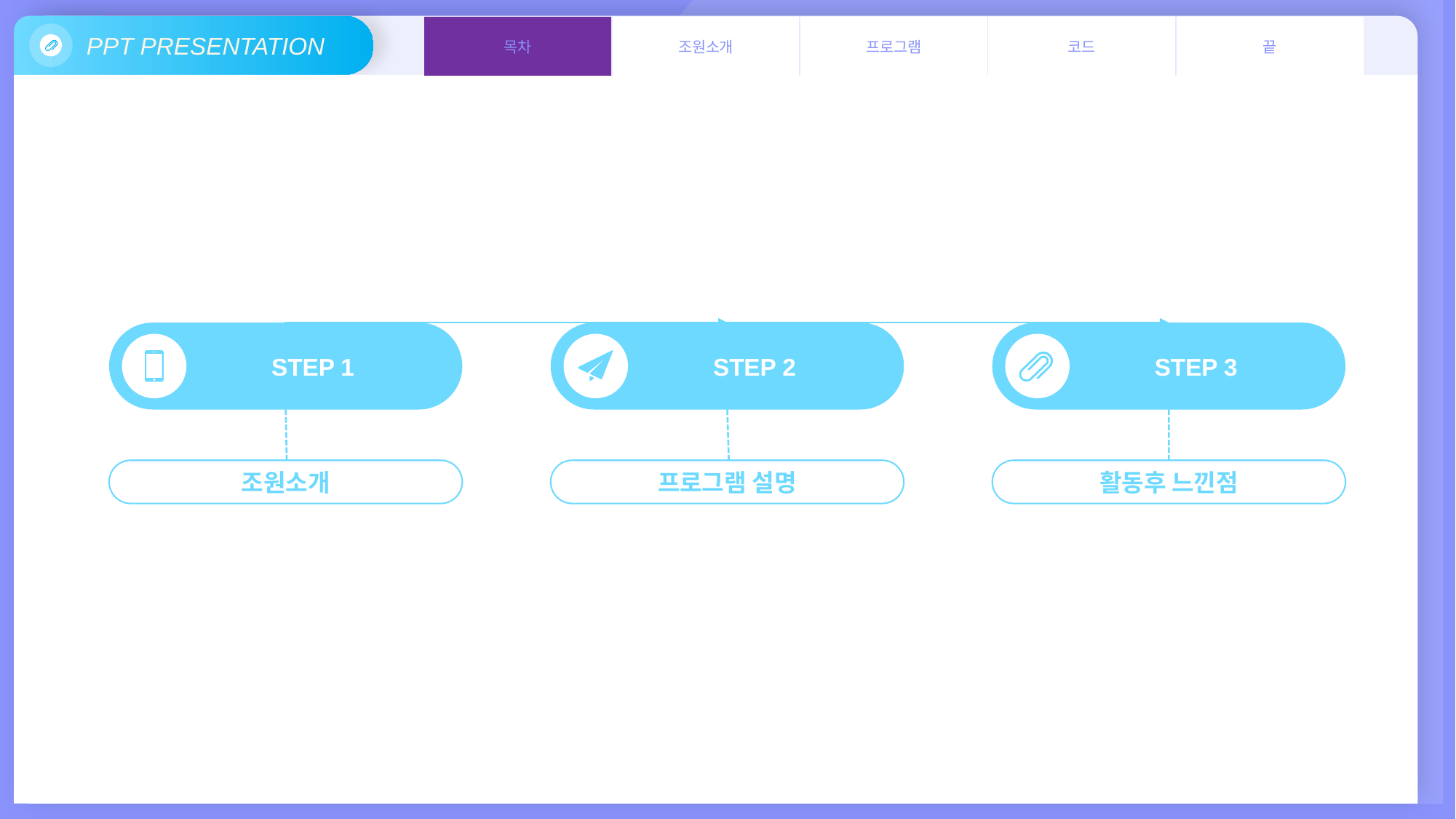

PPT PRESENTATION

| 목차 | 조원소개 | 프로그램 | 코드 | 끝 |
| --- | --- | --- | --- | --- |
STEP 1
STEP 2
STEP 3

조원소개
프로그램 설명
활동후 느낀점